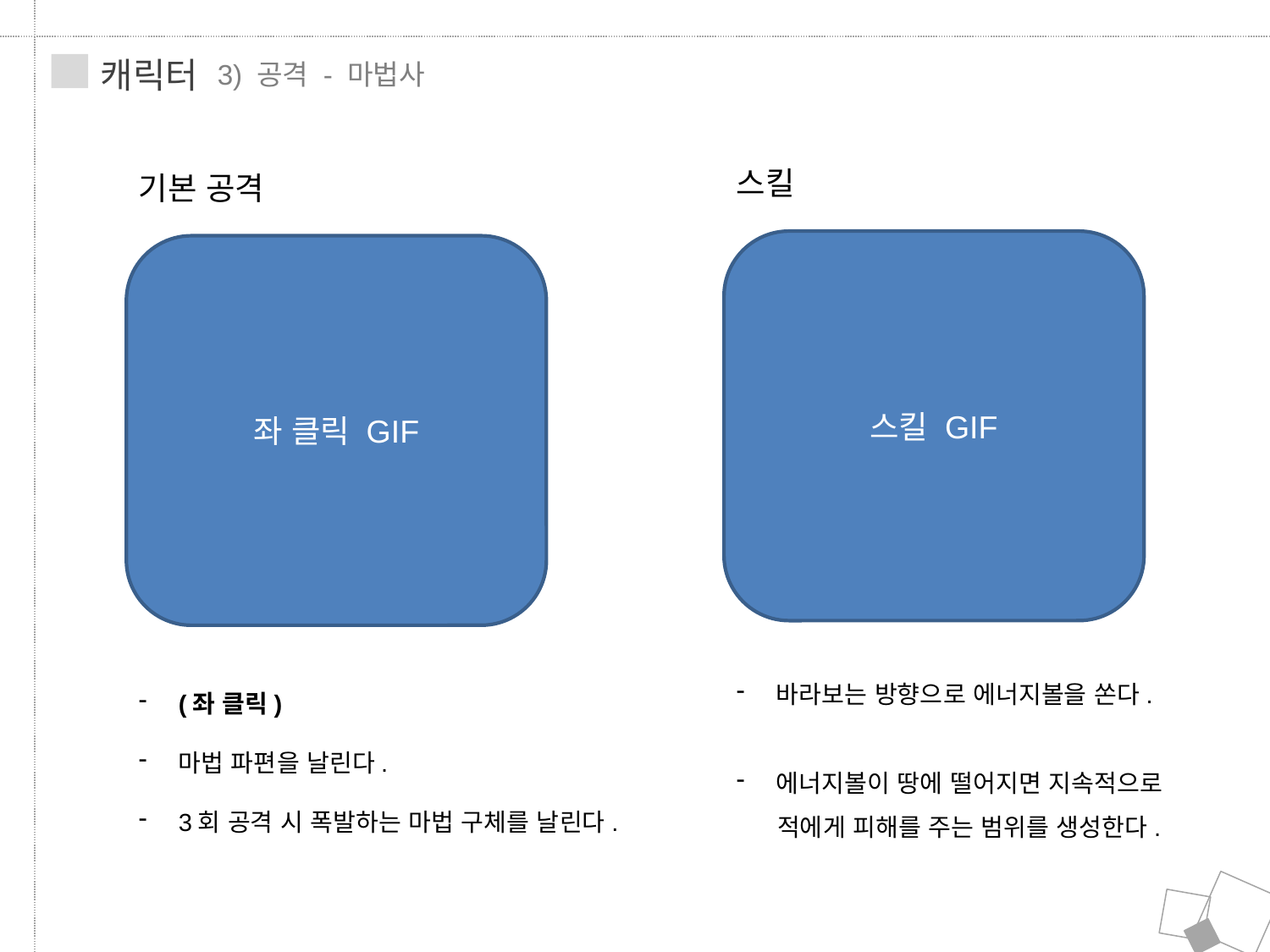

캐릭터
3) 공격 - 마법사

스킬
기본 공격
스킬 GIF
좌 클릭 GIF
바라보는 방향으로 에너지볼을 쏜다.

에너지볼이 땅에 떨어지면 지속적으로
     적에게 피해를 주는 범위를 생성한다.
(좌 클릭)

마법 파편을 날린다.

3회 공격 시 폭발하는 마법 구체를 날린다.